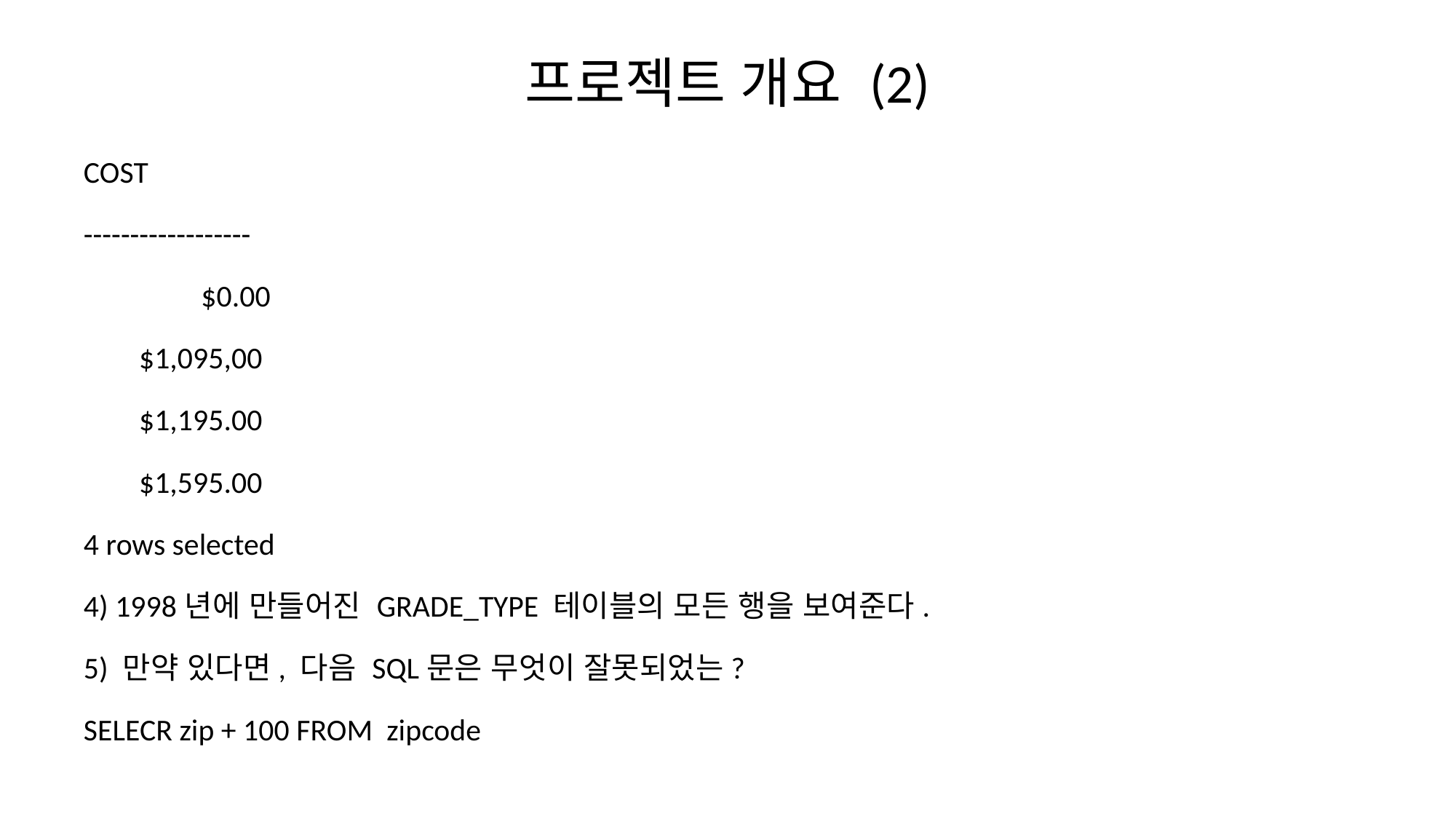

# 프로젝트 개요 (2)
COST
------------------
                 $0.00
        $1,095,00
        $1,195.00
        $1,595.00
4 rows selected
4) 1998년에 만들어진 GRADE_TYPE 테이블의 모든 행을 보여준다.
5) 만약 있다면, 다음 SQL문은 무엇이 잘못되었는?
SELECR zip + 100 FROM  zipcode